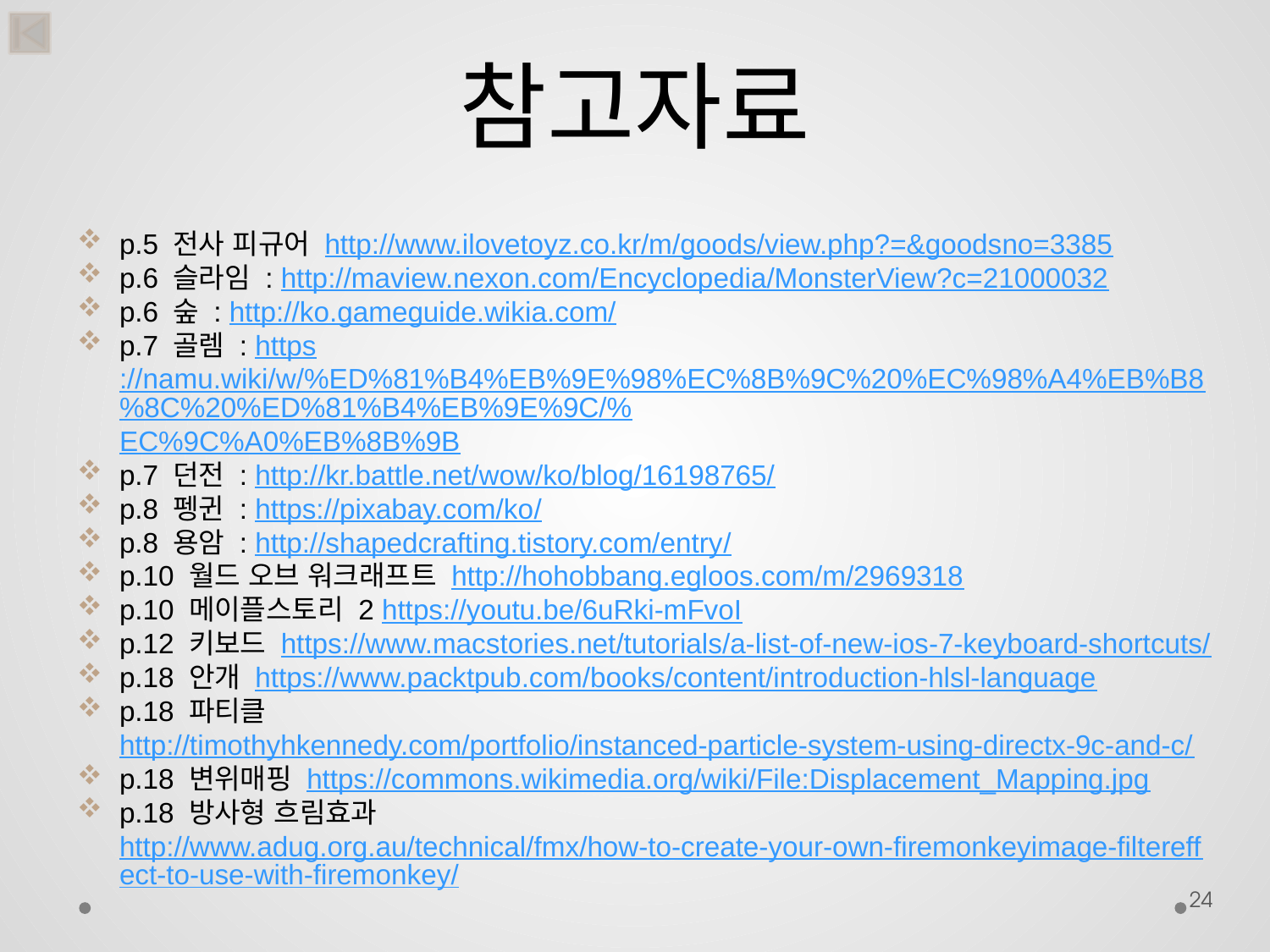

# 참고자료
p.5 전사 피규어 http://www.ilovetoyz.co.kr/m/goods/view.php?=&goodsno=3385
p.6 슬라임 : http://maview.nexon.com/Encyclopedia/MonsterView?c=21000032
p.6 숲 : http://ko.gameguide.wikia.com/
p.7 골렘 : https://namu.wiki/w/%ED%81%B4%EB%9E%98%EC%8B%9C%20%EC%98%A4%EB%B8%8C%20%ED%81%B4%EB%9E%9C/%EC%9C%A0%EB%8B%9B
p.7 던전 : http://kr.battle.net/wow/ko/blog/16198765/
p.8 펭귄 : https://pixabay.com/ko/
p.8 용암 : http://shapedcrafting.tistory.com/entry/
p.10 월드 오브 워크래프트 http://hohobbang.egloos.com/m/2969318
p.10 메이플스토리 2 https://youtu.be/6uRki-mFvoI
p.12 키보드 https://www.macstories.net/tutorials/a-list-of-new-ios-7-keyboard-shortcuts/
p.18 안개 https://www.packtpub.com/books/content/introduction-hlsl-language
p.18 파티클 http://timothyhkennedy.com/portfolio/instanced-particle-system-using-directx-9c-and-c/
p.18 변위매핑 https://commons.wikimedia.org/wiki/File:Displacement_Mapping.jpg
p.18 방사형 흐림효과 http://www.adug.org.au/technical/fmx/how-to-create-your-own-firemonkeyimage-filtereffect-to-use-with-firemonkey/

24